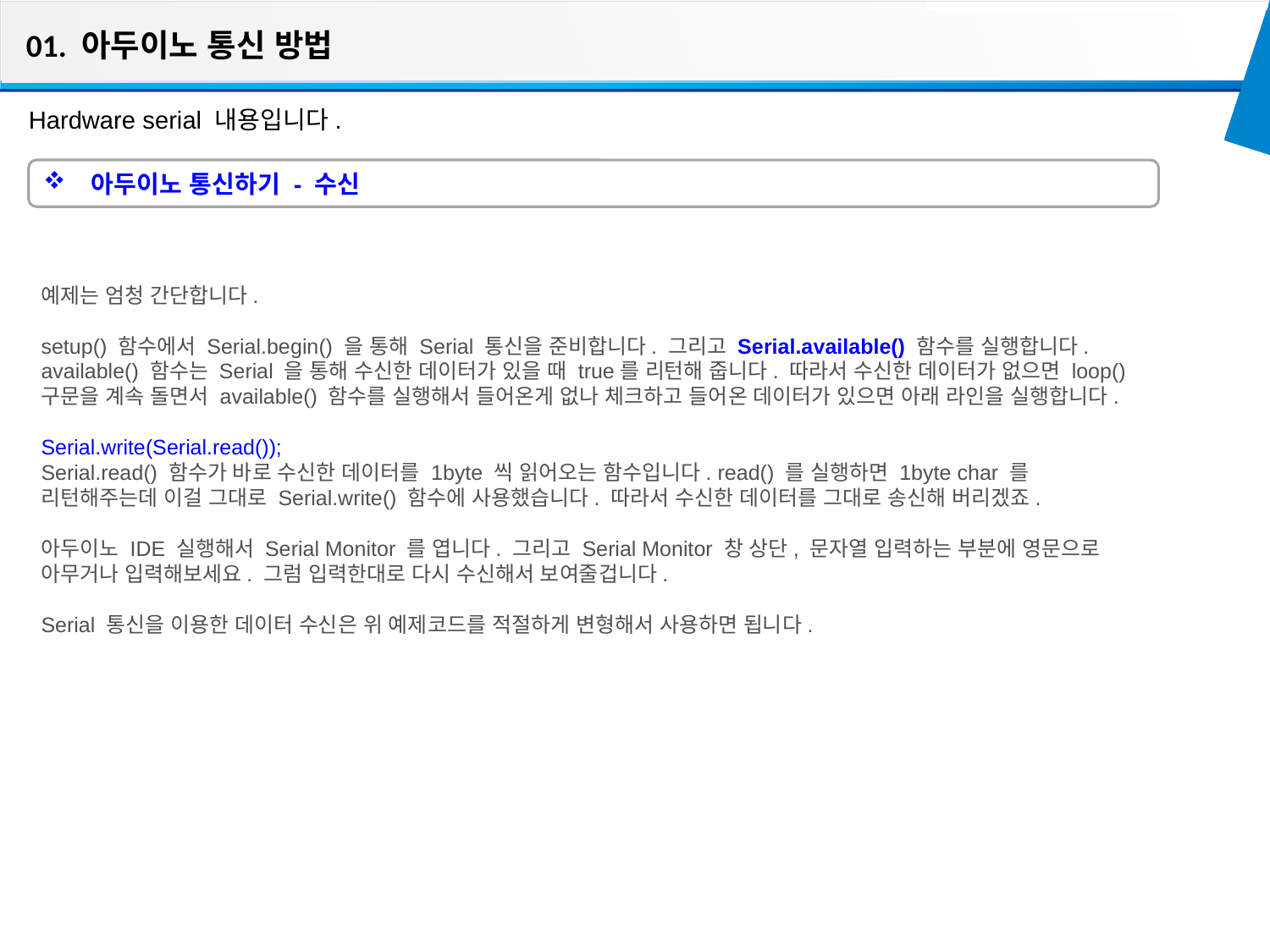

01. 아두이노 통신 방법

Hardware serial 내용입니다.
아두이노 통신하기 - 수신
예제는 엄청 간단합니다.

setup() 함수에서 Serial.begin() 을 통해 Serial 통신을 준비합니다. 그리고 Serial.available() 함수를 실행합니다. available() 함수는 Serial 을 통해 수신한 데이터가 있을 때 true를 리턴해 줍니다. 따라서 수신한 데이터가 없으면 loop() 구문을 계속 돌면서 available() 함수를 실행해서 들어온게 없나 체크하고 들어온 데이터가 있으면 아래 라인을 실행합니다.

Serial.write(Serial.read());
Serial.read() 함수가 바로 수신한 데이터를 1byte 씩 읽어오는 함수입니다. read() 를 실행하면 1byte char 를 리턴해주는데 이걸 그대로 Serial.write() 함수에 사용했습니다. 따라서 수신한 데이터를 그대로 송신해 버리겠죠.

아두이노 IDE 실행해서 Serial Monitor 를 엽니다. 그리고 Serial Monitor 창 상단, 문자열 입력하는 부분에 영문으로 아무거나 입력해보세요. 그럼 입력한대로 다시 수신해서 보여줄겁니다.

Serial 통신을 이용한 데이터 수신은 위 예제코드를 적절하게 변형해서 사용하면 됩니다.